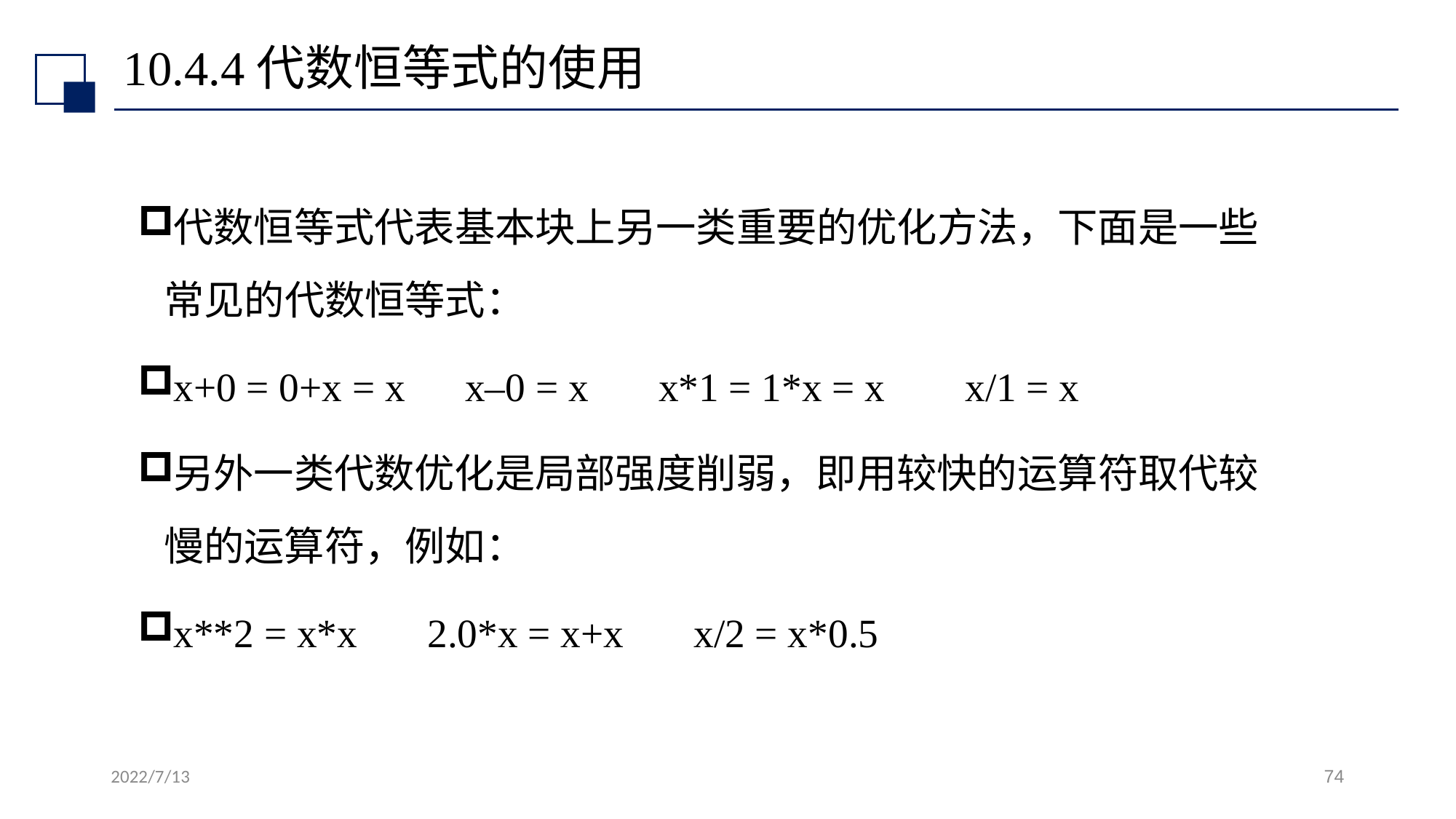

# 10.4.4代数恒等式的使用
代数恒等式代表基本块上另一类重要的优化方法，下面是一些常见的代数恒等式：
x+0 = 0+x = x      x–0 = x       x*1 = 1*x = x        x/1 = x
另外一类代数优化是局部强度削弱，即用较快的运算符取代较慢的运算符，例如：
x**2 = x*x       2.0*x = x+x       x/2 = x*0.5
2022/7/13
74